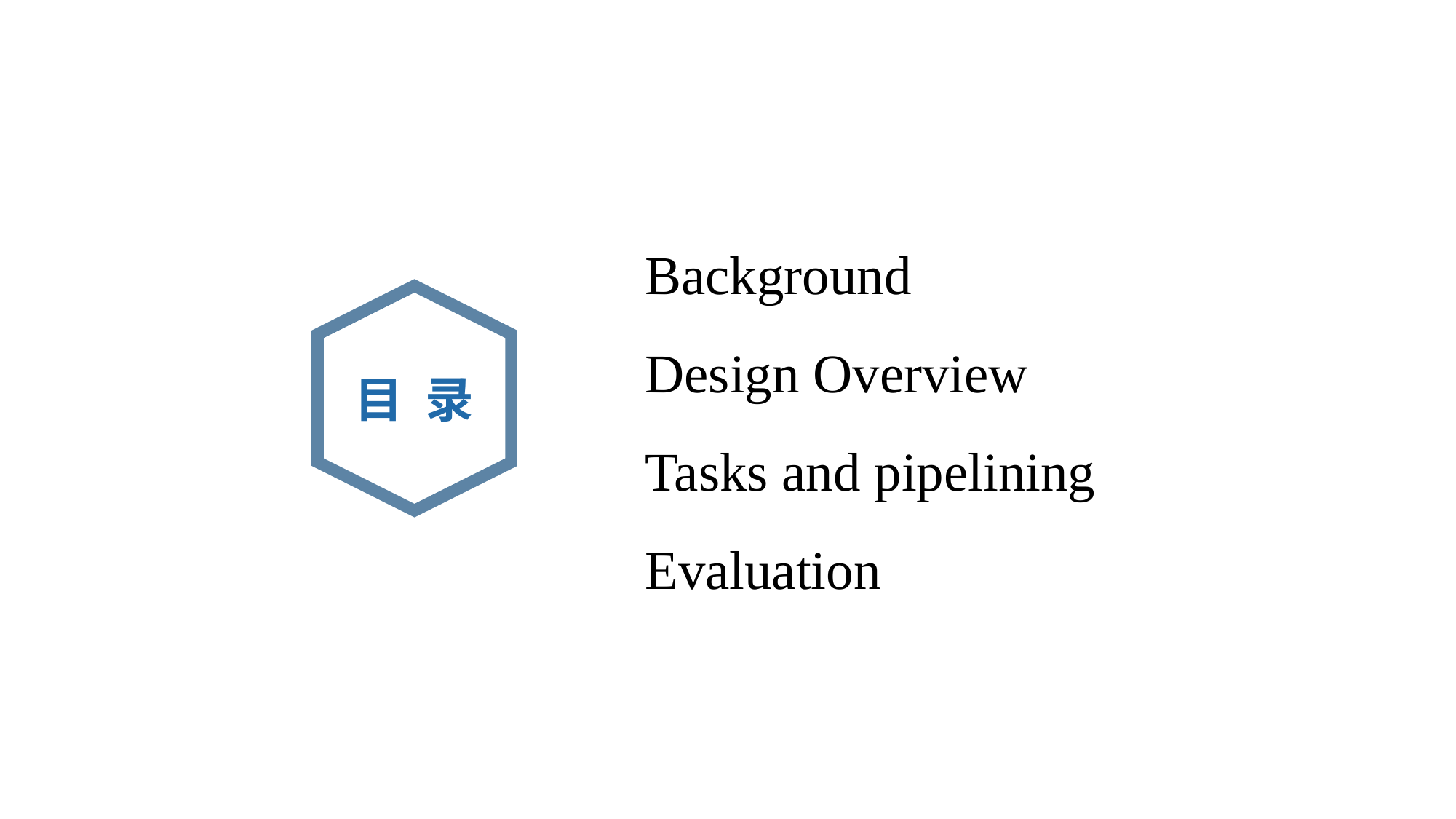

Background
Design Overview
Tasks and pipelining
Evaluation

目  录